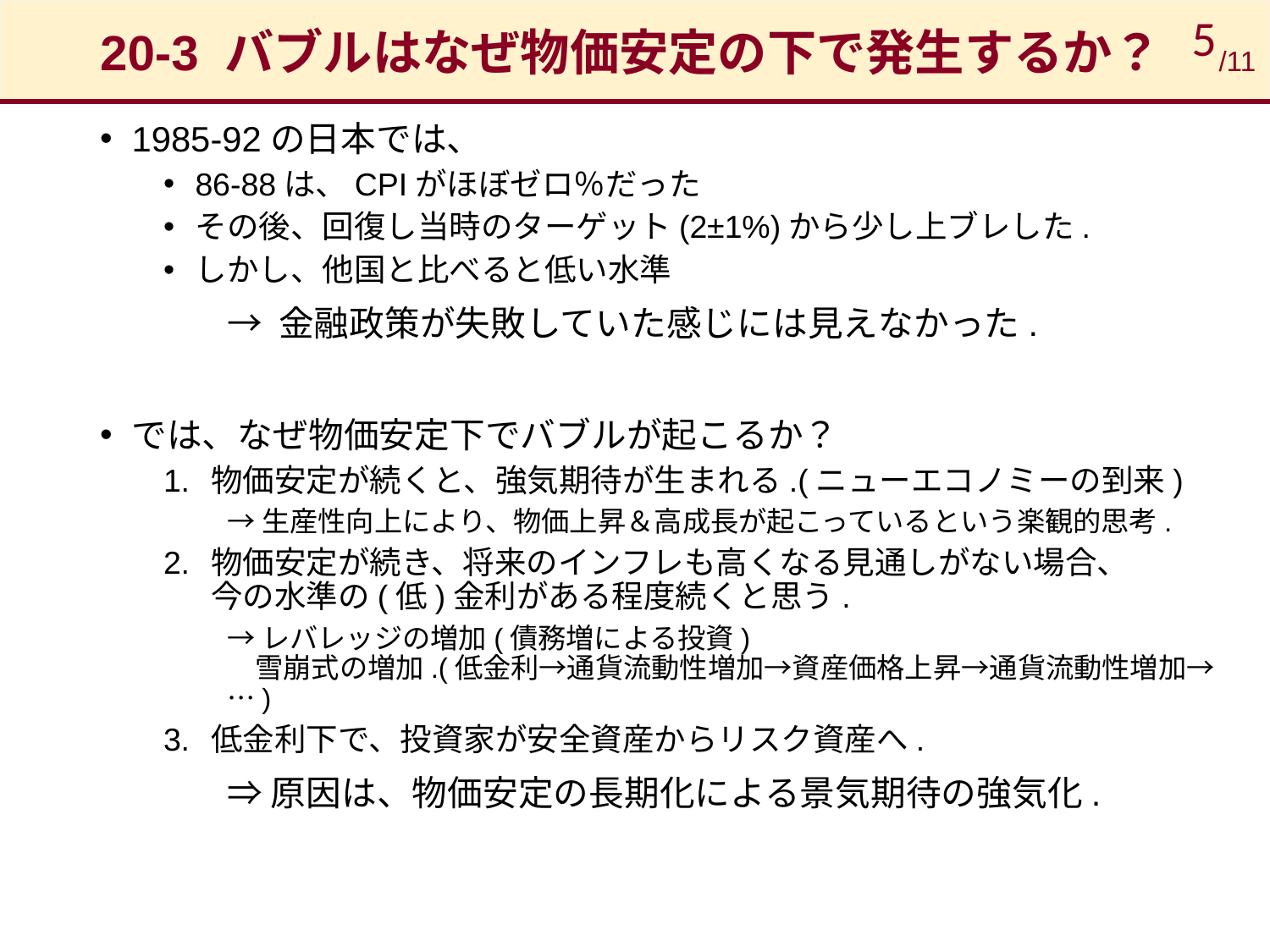

# 20-3 バブルはなぜ物価安定の下で発生するか？
5
/11
1985-92の日本では、
86-88は、CPIがほぼゼロ％だった
その後、回復し当時のターゲット(2±1%)から少し上ブレした.
しかし、他国と比べると低い水準
	→ 金融政策が失敗していた感じには見えなかった.

では、なぜ物価安定下でバブルが起こるか？
物価安定が続くと、強気期待が生まれる.(ニューエコノミーの到来)
→生産性向上により、物価上昇＆高成長が起こっているという楽観的思考.
物価安定が続き、将来のインフレも高くなる見通しがない場合、
今の水準の(低)金利がある程度続くと思う.
→レバレッジの増加(債務増による投資)
　雪崩式の増加.(低金利→通貨流動性増加→資産価格上昇→通貨流動性増加→…)
低金利下で、投資家が安全資産からリスク資産へ.
	⇒原因は、物価安定の長期化による景気期待の強気化.